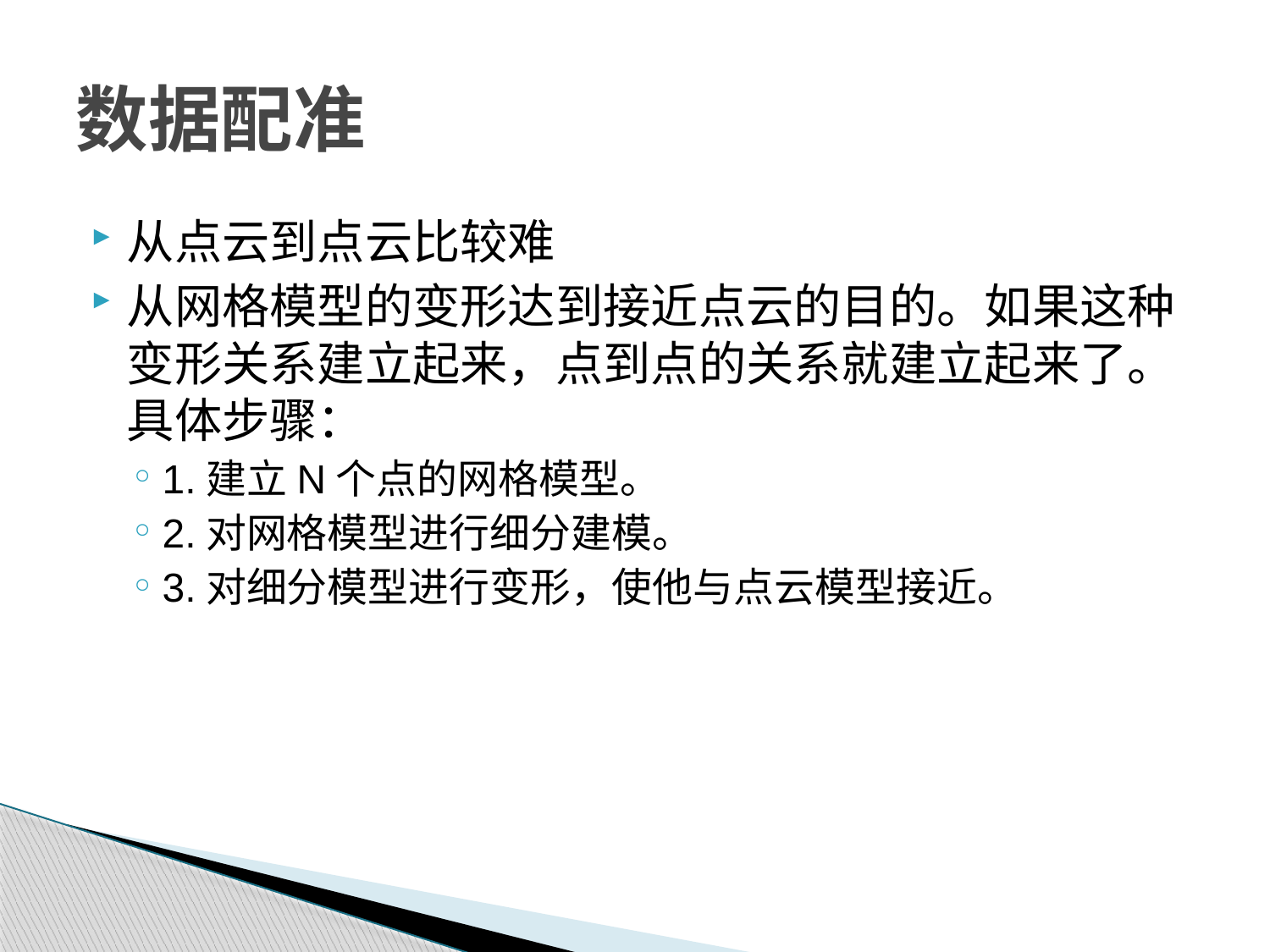

# 数据配准
从点云到点云比较难
从网格模型的变形达到接近点云的目的。如果这种变形关系建立起来，点到点的关系就建立起来了。具体步骤：
1.建立N个点的网格模型。
2.对网格模型进行细分建模。
3.对细分模型进行变形，使他与点云模型接近。